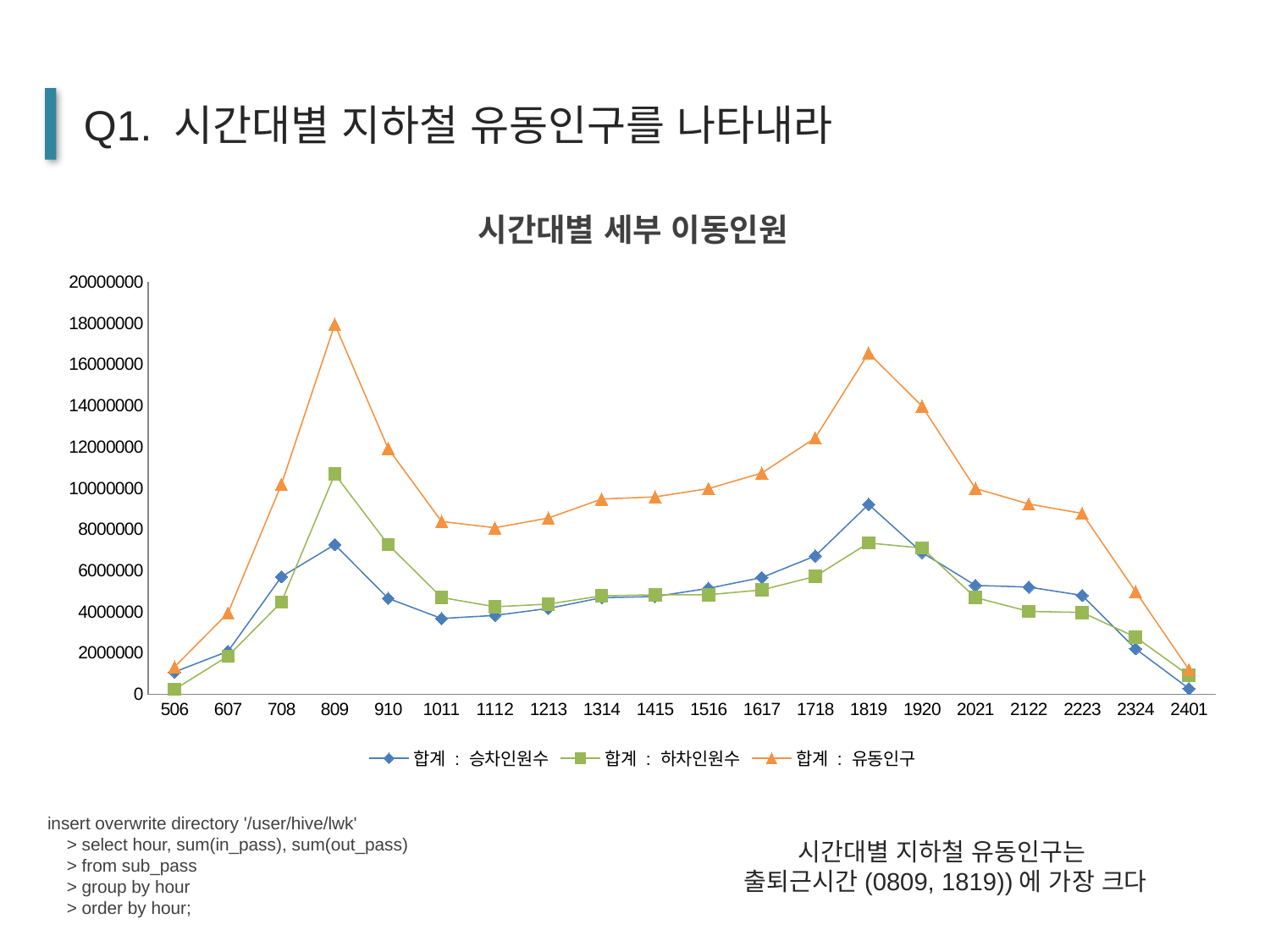

Q1. 시간대별 지하철 유동인구를 나타내라

### Chart: 시간대별 세부 이동인원

| Category | 합계 : 승차인원수 | 합계 : 하차인원수 | 합계 : 유동인구 |
|---|---|---|---|
| 506 | 1091064.0 | 247088.0 | 1338152.0 |
| 607 | 2093814.0 | 1859255.0 | 3953069.0 |
| 708 | 5706845.0 | 4477465.0 | 10184310.0 |
| 809 | 7267004.0 | 10689405.0 | 17956409.0 |
| 910 | 4659693.0 | 7271347.0 | 11931040.0 |
| 1011 | 3686313.0 | 4703251.0 | 8389564.0 |
| 1112 | 3832703.0 | 4252239.0 | 8084942.0 |
| 1213 | 4173238.0 | 4383406.0 | 8556644.0 |
| 1314 | 4695116.0 | 4783243.0 | 9478359.0 |
| 1415 | 4749054.0 | 4834300.0 | 9583354.0 |
| 1516 | 5146219.0 | 4835909.0 | 9982128.0 |
| 1617 | 5673950.0 | 5069138.0 | 10743088.0 |
| 1718 | 6715117.0 | 5727701.0 | 12442818.0 |
| 1819 | 9217359.0 | 7347538.0 | 16564897.0 |
| 1920 | 6885911.0 | 7100837.0 | 13986748.0 |
| 2021 | 5289543.0 | 4701036.0 | 9990579.0 |
| 2122 | 5208406.0 | 4029688.0 | 9238094.0 |
| 2223 | 4804413.0 | 3977548.0 | 8781961.0 |
| 2324 | 2214937.0 | 2781981.0 | 4996918.0 |
| 2401 | 285448.0 | 919035.0 | 1204483.0 |
insert overwrite directory '/user/hive/lwk'
    > select hour, sum(in_pass), sum(out_pass)
    > from sub_pass
    > group by hour
    > order by hour;

시간대별 지하철 유동인구는
출퇴근시간(0809, 1819))에 가장 크다